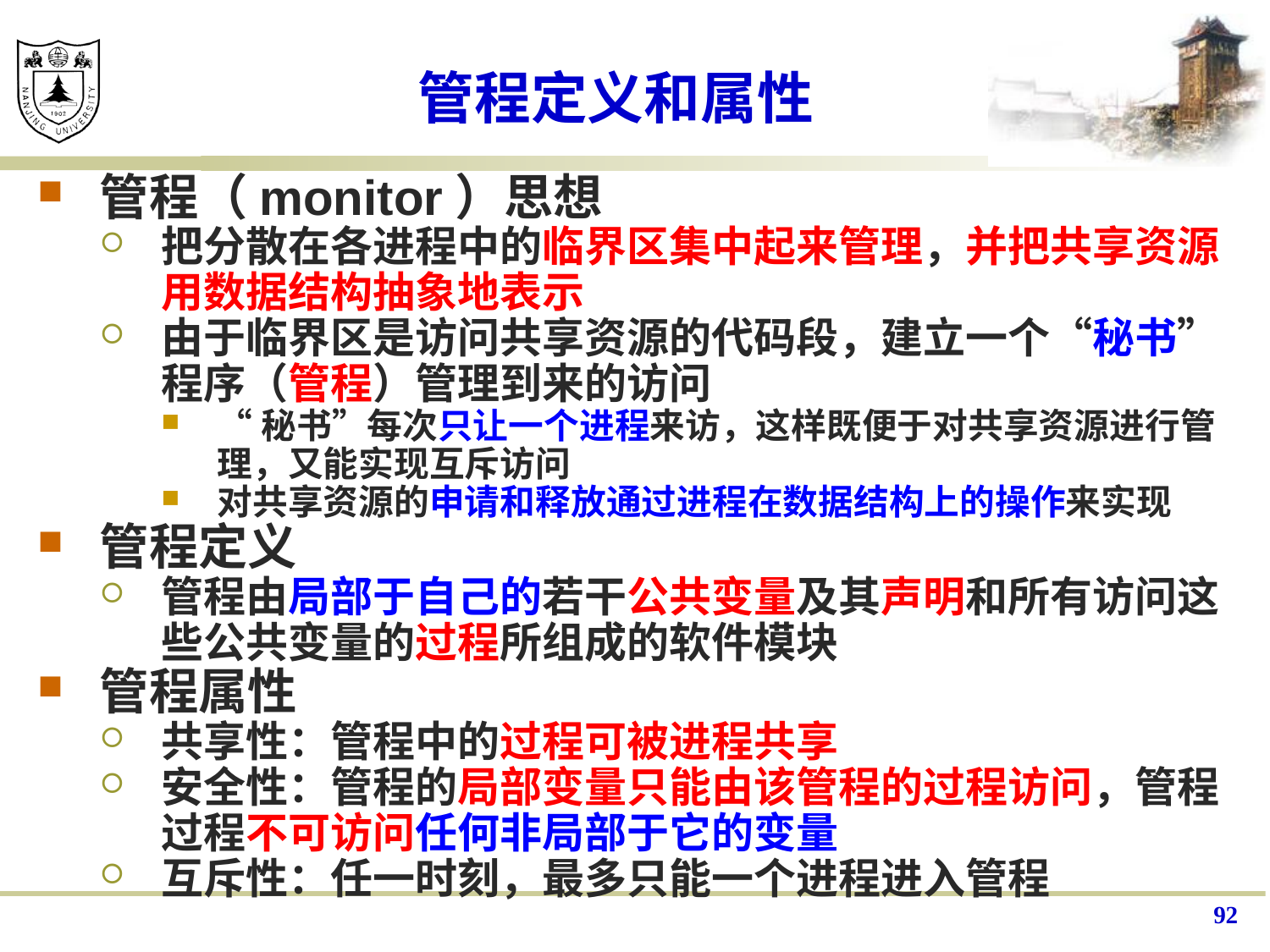

# 管程定义和属性
管程（monitor）思想
把分散在各进程中的临界区集中起来管理，并把共享资源用数据结构抽象地表示
由于临界区是访问共享资源的代码段，建立一个“秘书”程序（管程）管理到来的访问
“秘书”每次只让一个进程来访，这样既便于对共享资源进行管理，又能实现互斥访问
对共享资源的申请和释放通过进程在数据结构上的操作来实现
管程定义
管程由局部于自己的若干公共变量及其声明和所有访问这些公共变量的过程所组成的软件模块
管程属性
共享性：管程中的过程可被进程共享
安全性：管程的局部变量只能由该管程的过程访问，管程过程不可访问任何非局部于它的变量
互斥性：任一时刻，最多只能一个进程进入管程

92